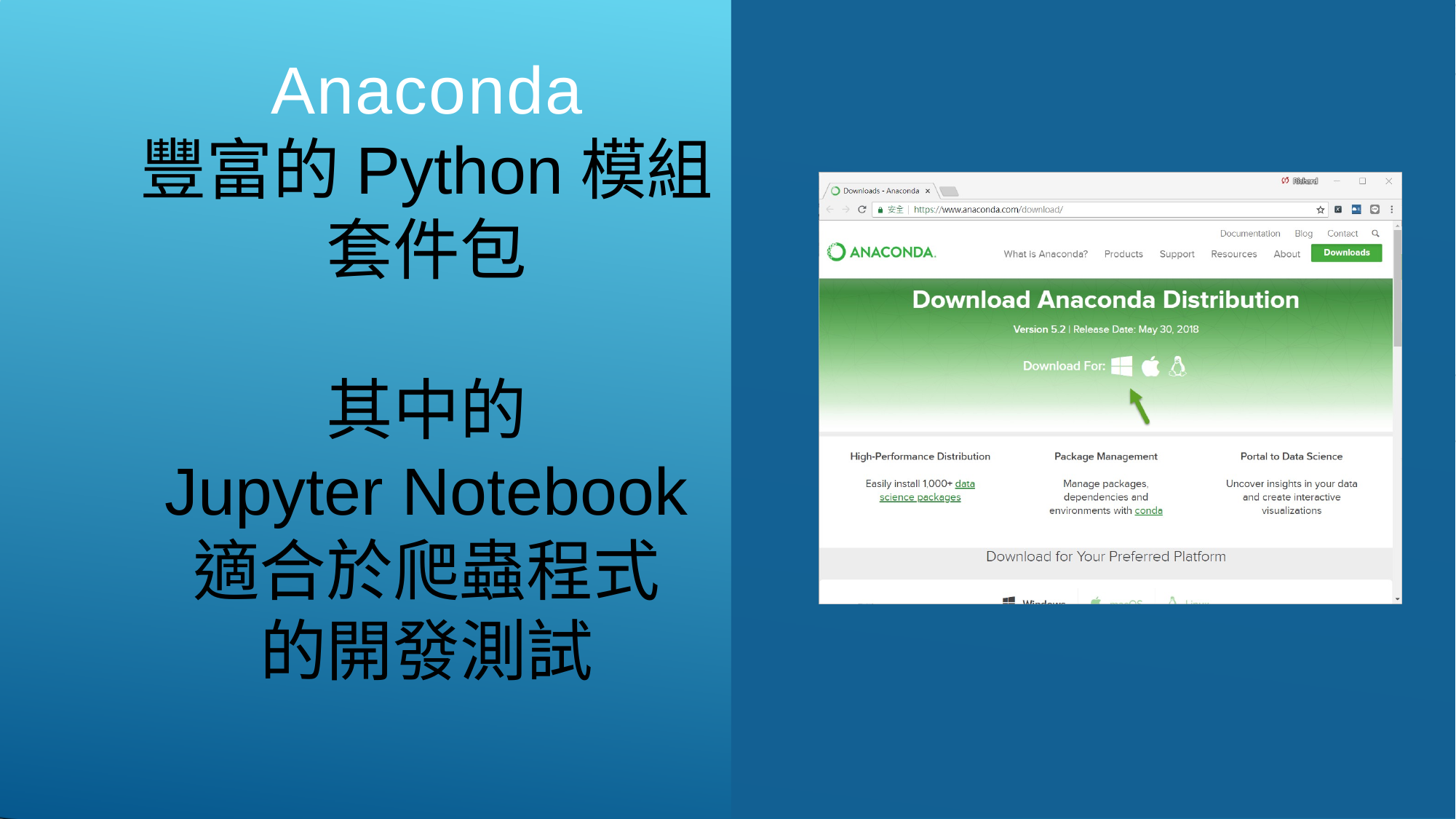

Anaconda
豐富的Python模組套件包

其中的
Jupyter Notebook
適合於爬蟲程式
的開發測試